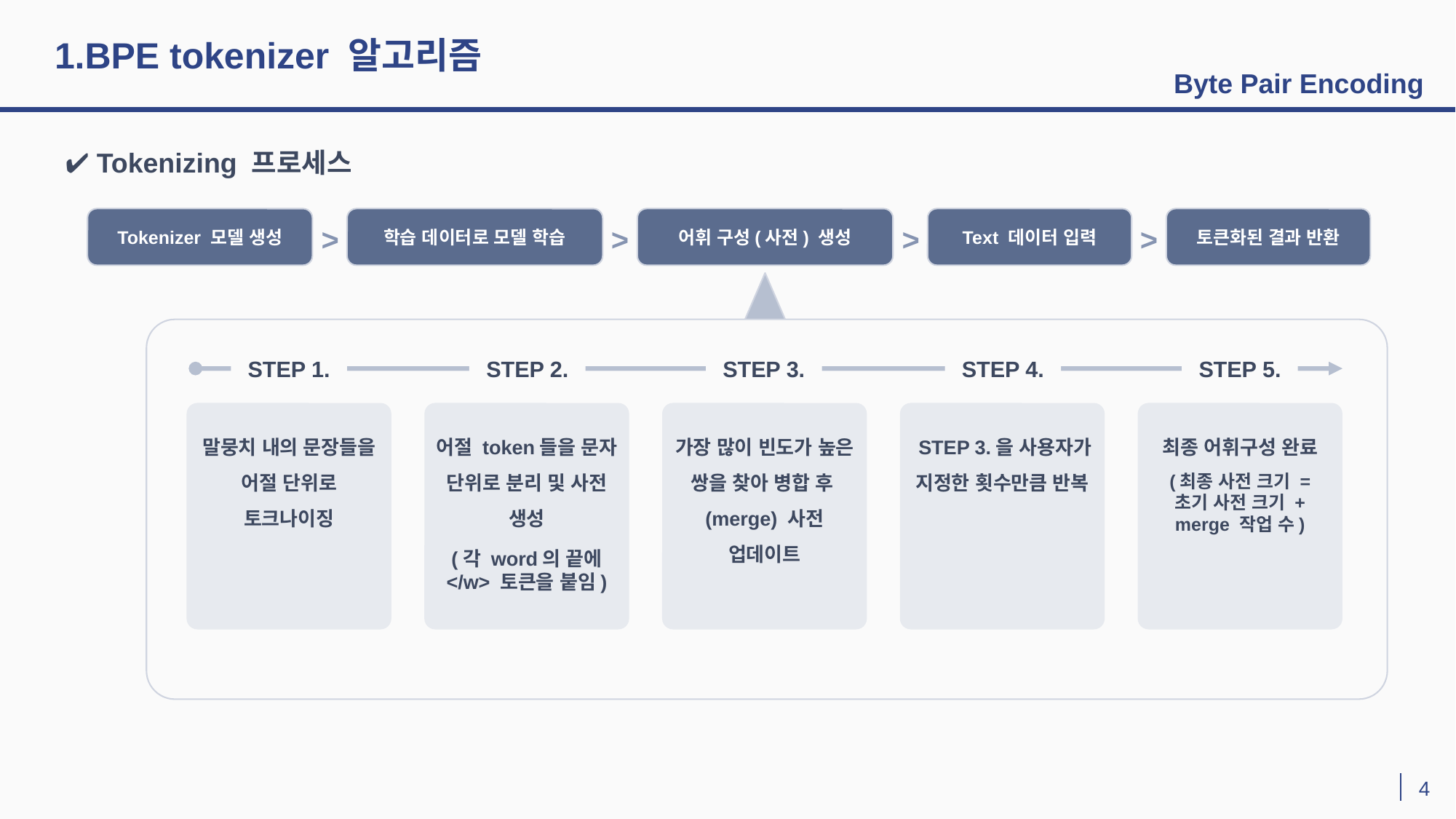

# 1.BPE tokenizer 알고리즘
Byte Pair Encoding
✔ Tokenizing 프로세스
Tokenizer 모델 생성
학습 데이터로 모델 학습
어휘 구성(사전) 생성
Text 데이터 입력
토큰화된 결과 반환
>
>
>
>

STEP 1.
STEP 2.
STEP 3.
STEP 4.
STEP 5.
말뭉치 내의 문장들을 어절 단위로 토크나이징
어절 token들을 문자 단위로 분리 및 사전 생성

(각 word의 끝에 </w> 토큰을 붙임)
가장 많이 빈도가 높은 쌍을 찾아 병합 후(merge) 사전 업데이트
 STEP 3.을 사용자가 지정한 횟수만큼 반복
최종 어휘구성 완료
(최종 사전 크기 = 초기 사전 크기 + merge 작업 수)